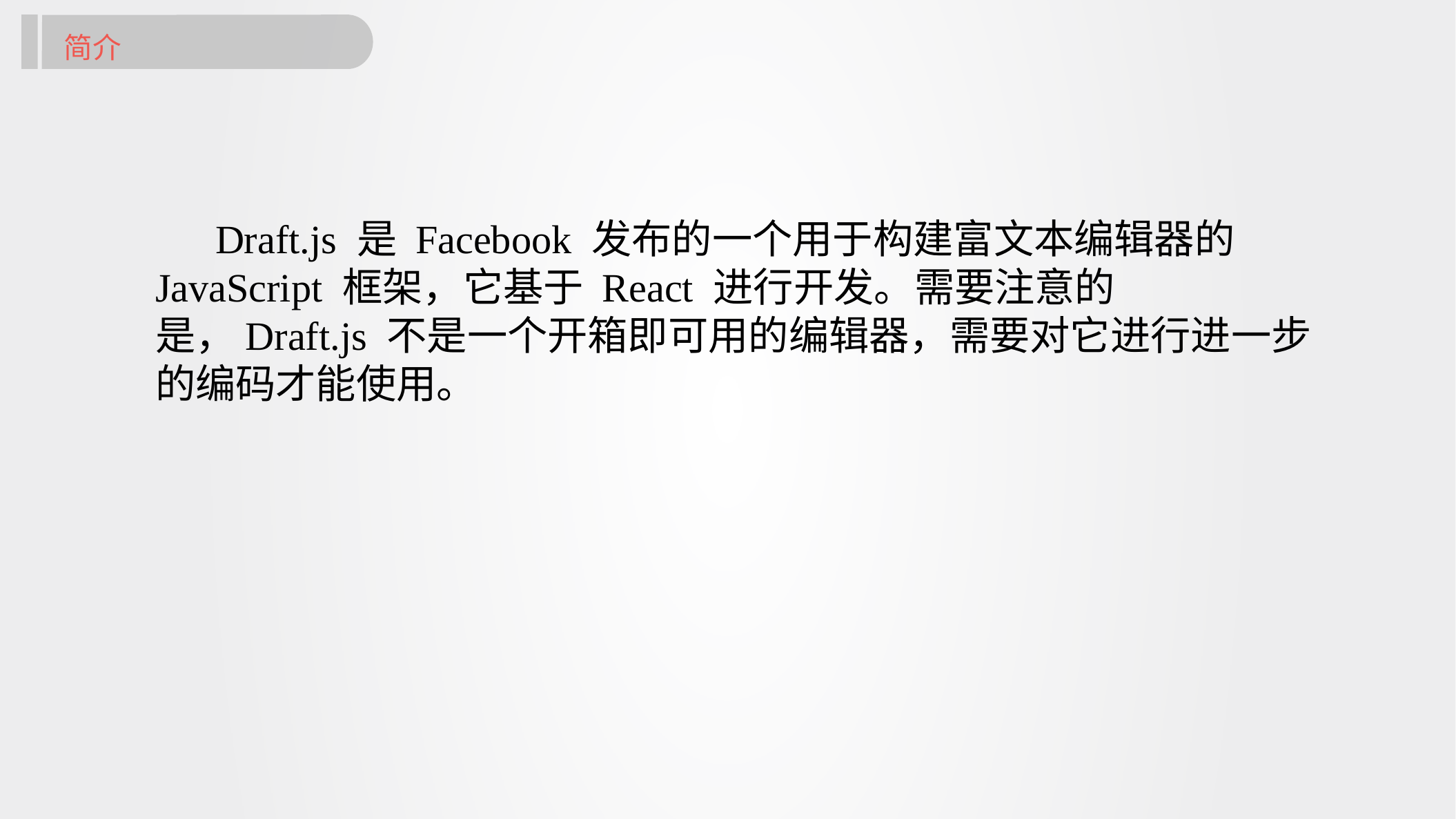

简介
      Draft.js 是 Facebook 发布的一个用于构建富文本编辑器的 JavaScript 框架，它基于 React 进行开发。需要注意的是，Draft.js 不是一个开箱即可用的编辑器，需要对它进行进一步的编码才能使用。